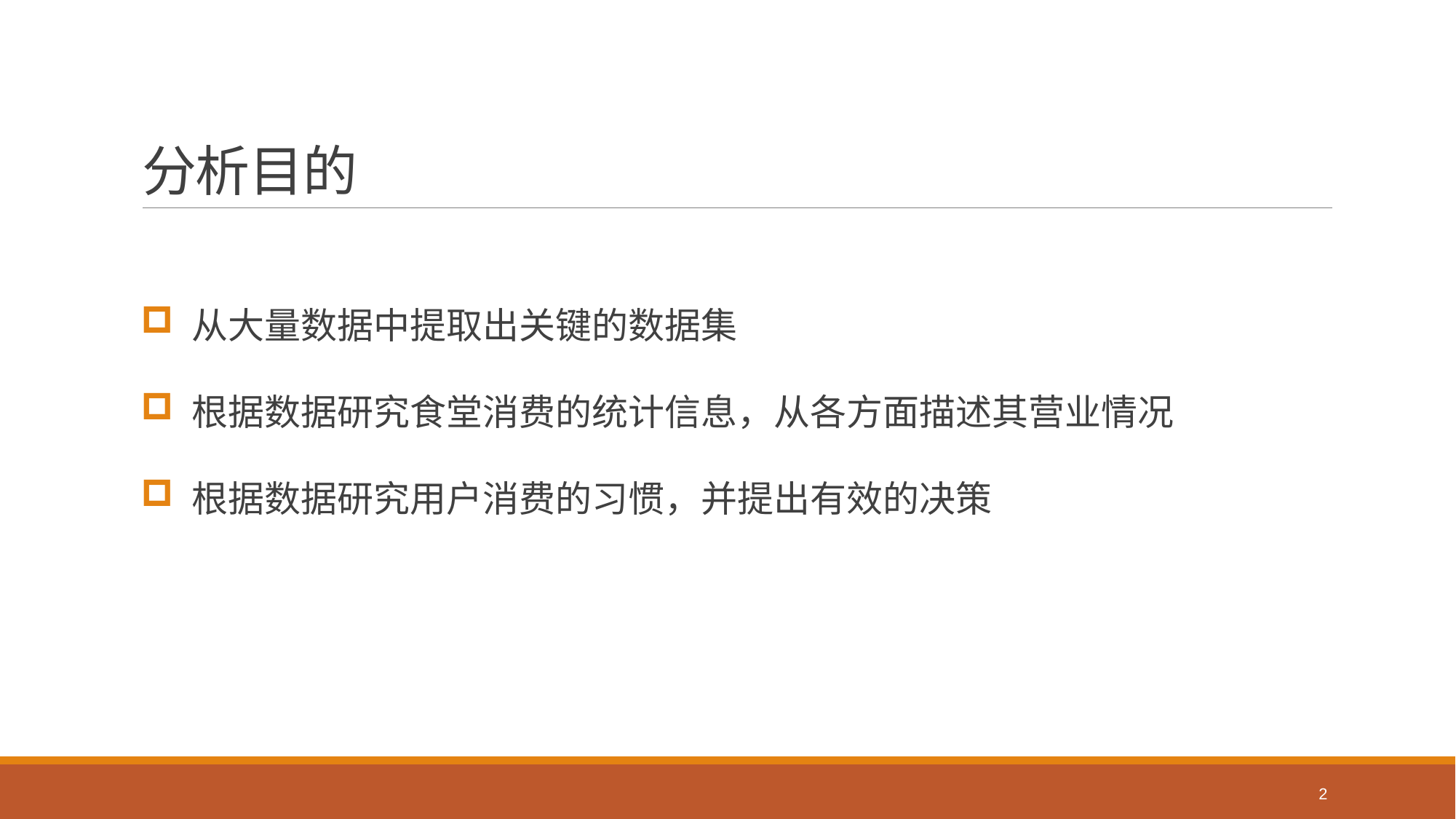

# 分析目的
 从大量数据中提取出关键的数据集
 根据数据研究食堂消费的统计信息，从各方面描述其营业情况
 根据数据研究用户消费的习惯，并提出有效的决策
2